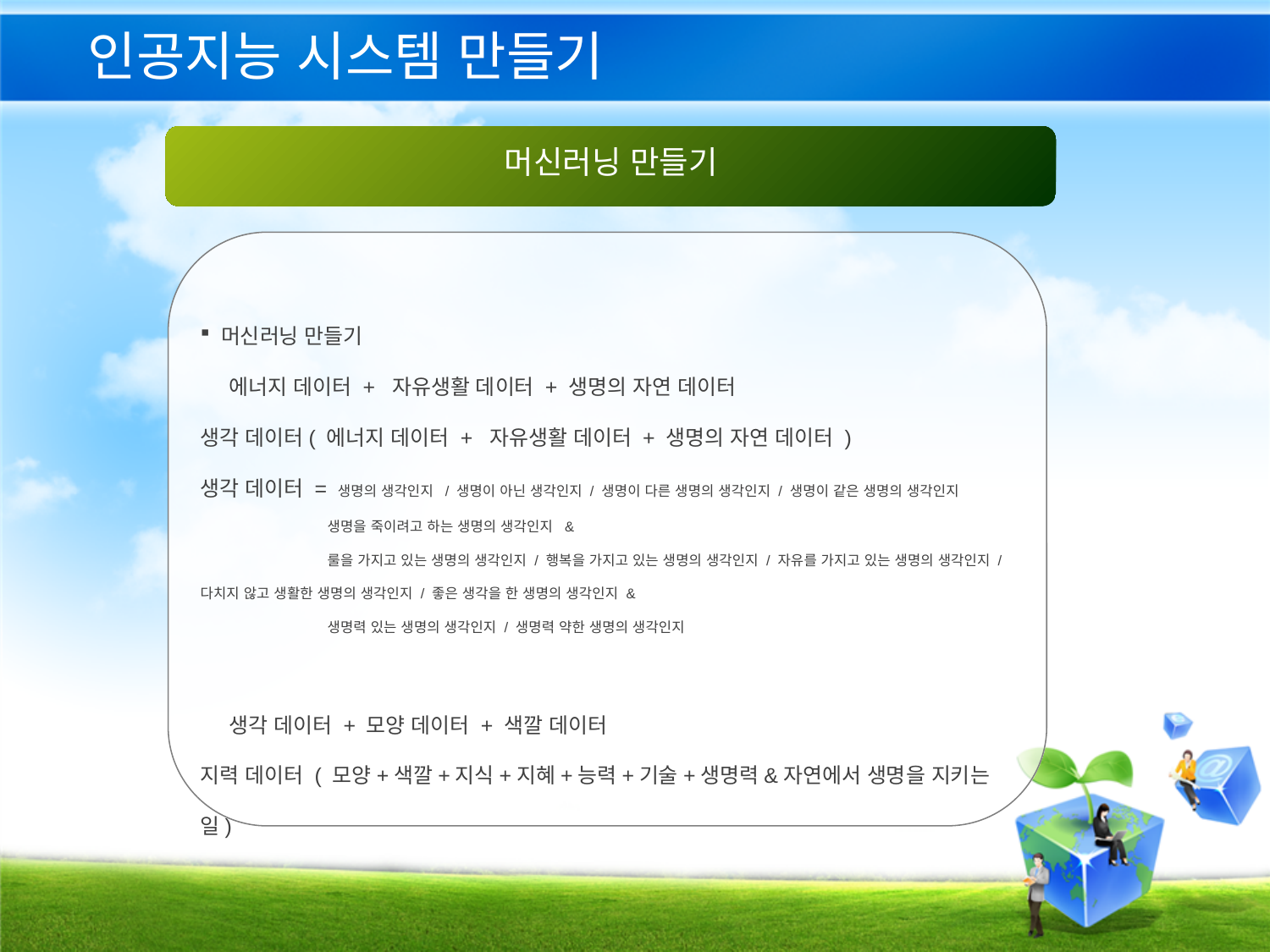

# 인공지능 시스템 만들기

머신러닝 만들기

 머신러닝 만들기
    에너지 데이터 +  자유생활 데이터 + 생명의 자연 데이터
생각 데이터( 에너지 데이터 +  자유생활 데이터 + 생명의 자연 데이터 )
생각 데이터 = 생명의 생각인지  / 생명이 아닌 생각인지 / 생명이 다른 생명의 생각인지 / 생명이 같은 생명의 생각인지
	생명을 죽이려고 하는 생명의 생각인지  &
	룰을 가지고 있는 생명의 생각인지 / 행복을 가지고 있는 생명의 생각인지 / 자유를 가지고 있는 생명의 생각인지 / 다치지 않고 생활한 생명의 생각인지 / 좋은 생각을 한 생명의 생각인지 &
	생명력 있는 생명의 생각인지 / 생명력 약한 생명의 생각인지

    생각 데이터 + 모양 데이터 + 색깔 데이터
지력 데이터 ( 모양+색깔+지식+지혜+능력+기술+생명력&자연에서 생명을 지키는 일)